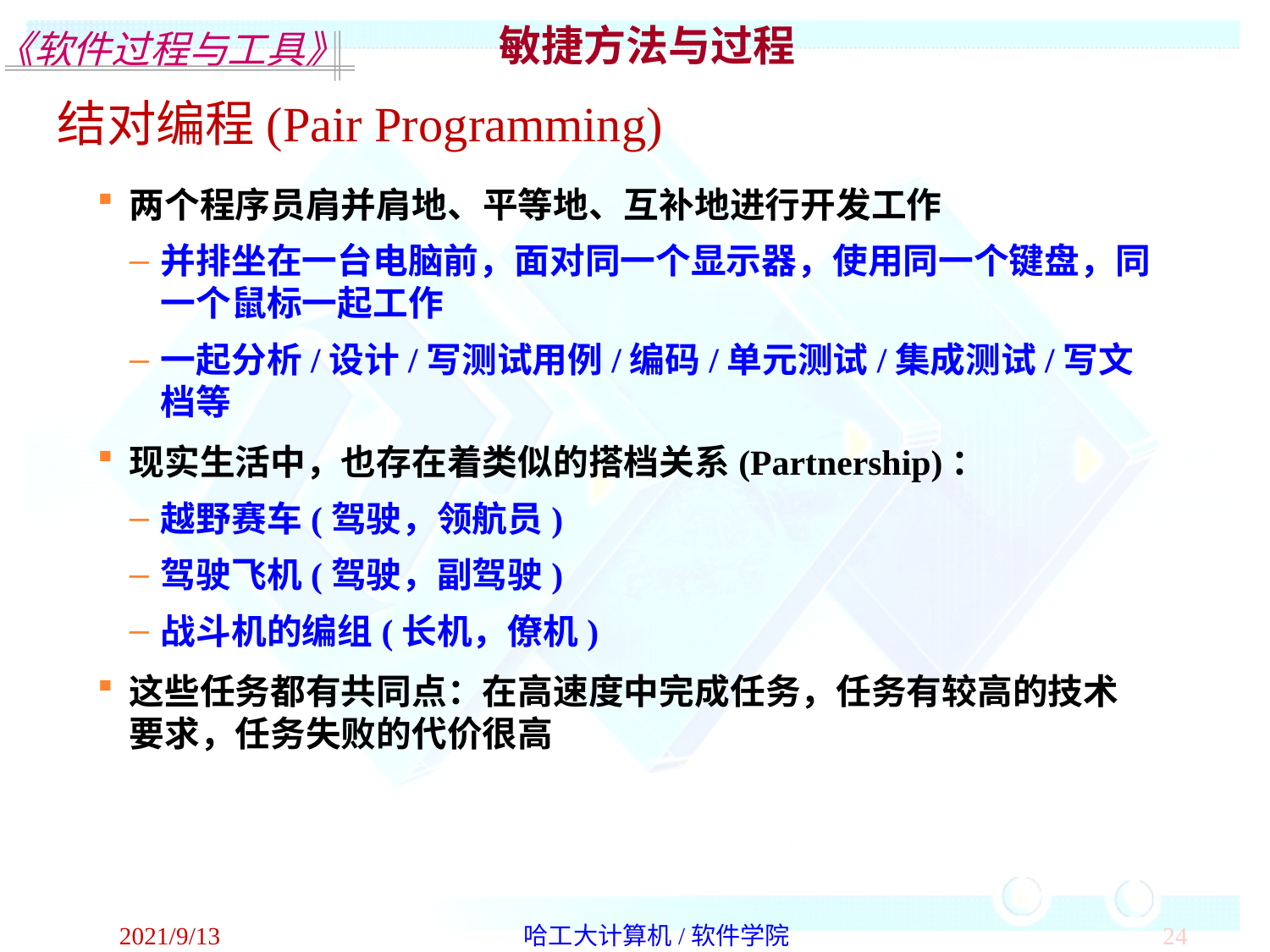

敏捷方法与过程
结对编程(Pair Programming)
两个程序员肩并肩地、平等地、互补地进行开发工作
并排坐在一台电脑前，面对同一个显示器，使用同一个键盘，同一个鼠标一起工作
一起分析/设计/写测试用例/编码/单元测试/集成测试/写文档等
现实生活中，也存在着类似的搭档关系(Partnership)：
越野赛车(驾驶，领航员)
驾驶飞机(驾驶，副驾驶)
战斗机的编组(长机，僚机)
这些任务都有共同点：在高速度中完成任务，任务有较高的技术要求，任务失败的代价很高